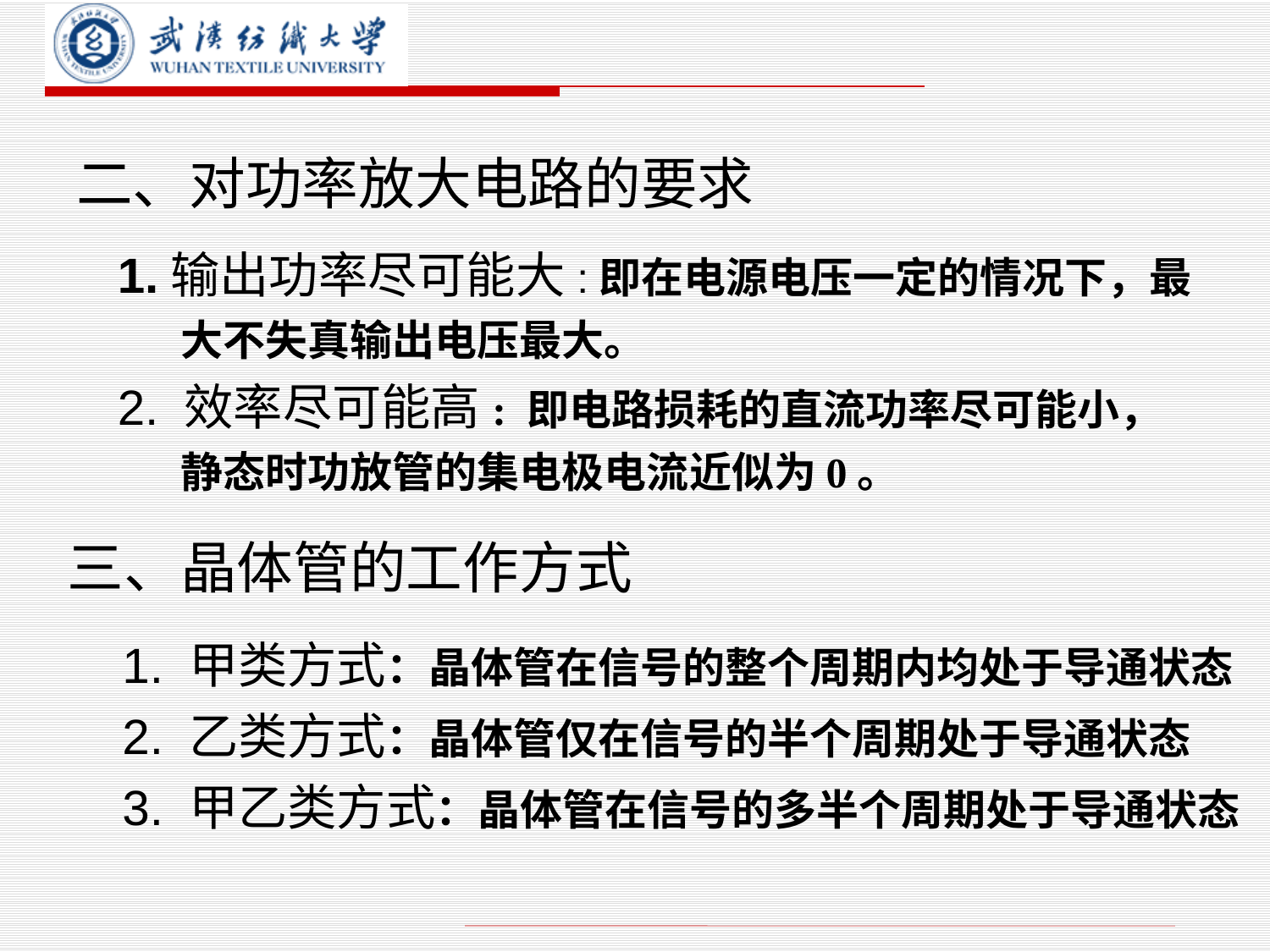

# 二、对功率放大电路的要求
1.输出功率尽可能大:即在电源电压一定的情况下，最大不失真输出电压最大。
2. 效率尽可能高: 即电路损耗的直流功率尽可能小，静态时功放管的集电极电流近似为0。
三、晶体管的工作方式
1. 甲类方式：晶体管在信号的整个周期内均处于导通状态
2. 乙类方式：晶体管仅在信号的半个周期处于导通状态
3. 甲乙类方式：晶体管在信号的多半个周期处于导通状态